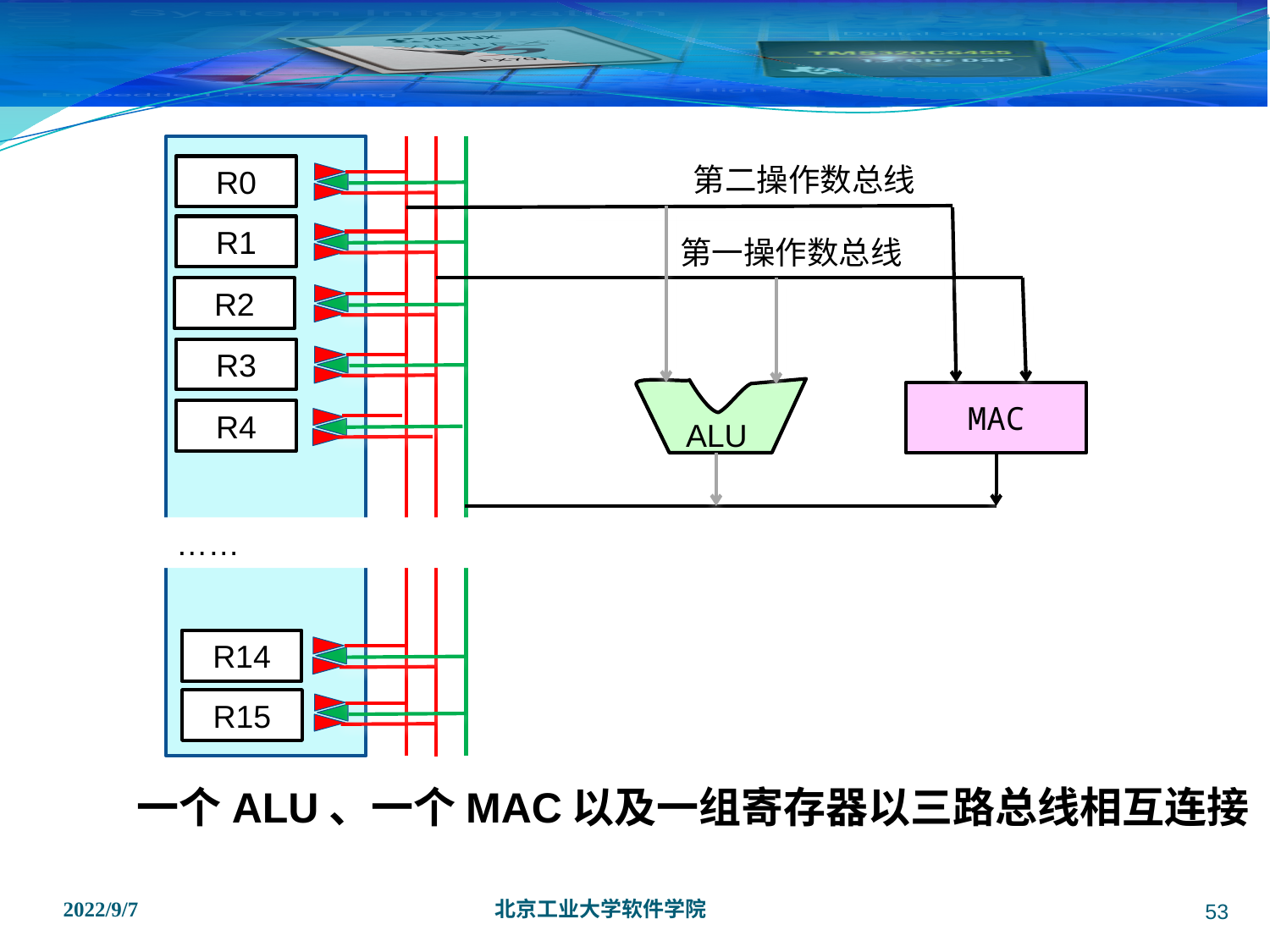

第二操作数总线
R0

R1

第一操作数总线
R2

R3

ALU
MAC
R4

  ……
R14

R15

一个ALU、一个MAC以及一组寄存器以三路总线相互连接